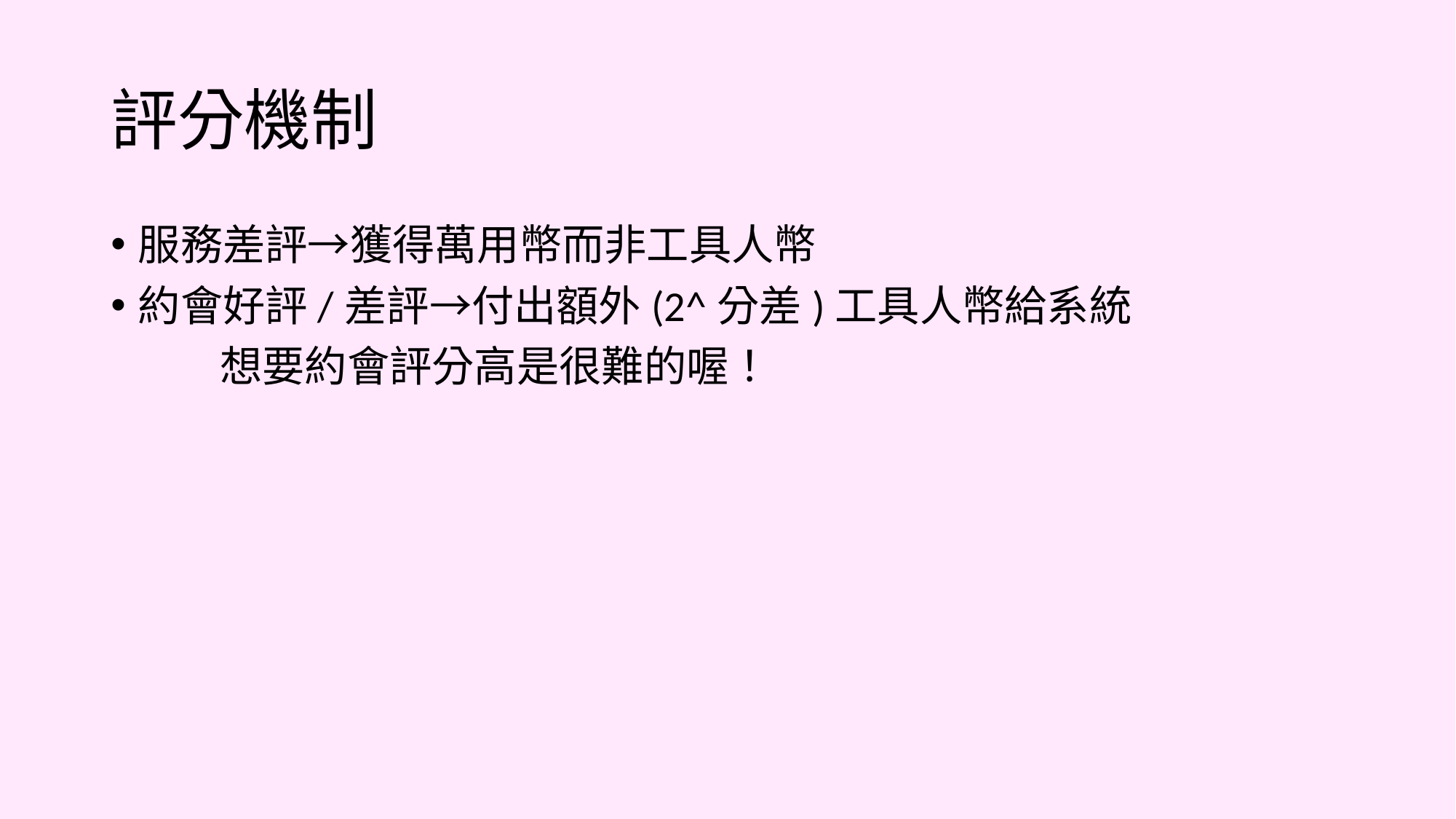

# 評分機制
服務差評→獲得萬用幣而非工具人幣
約會好評/差評→付出額外(2^分差)工具人幣給系統
	想要約會評分高是很難的喔！